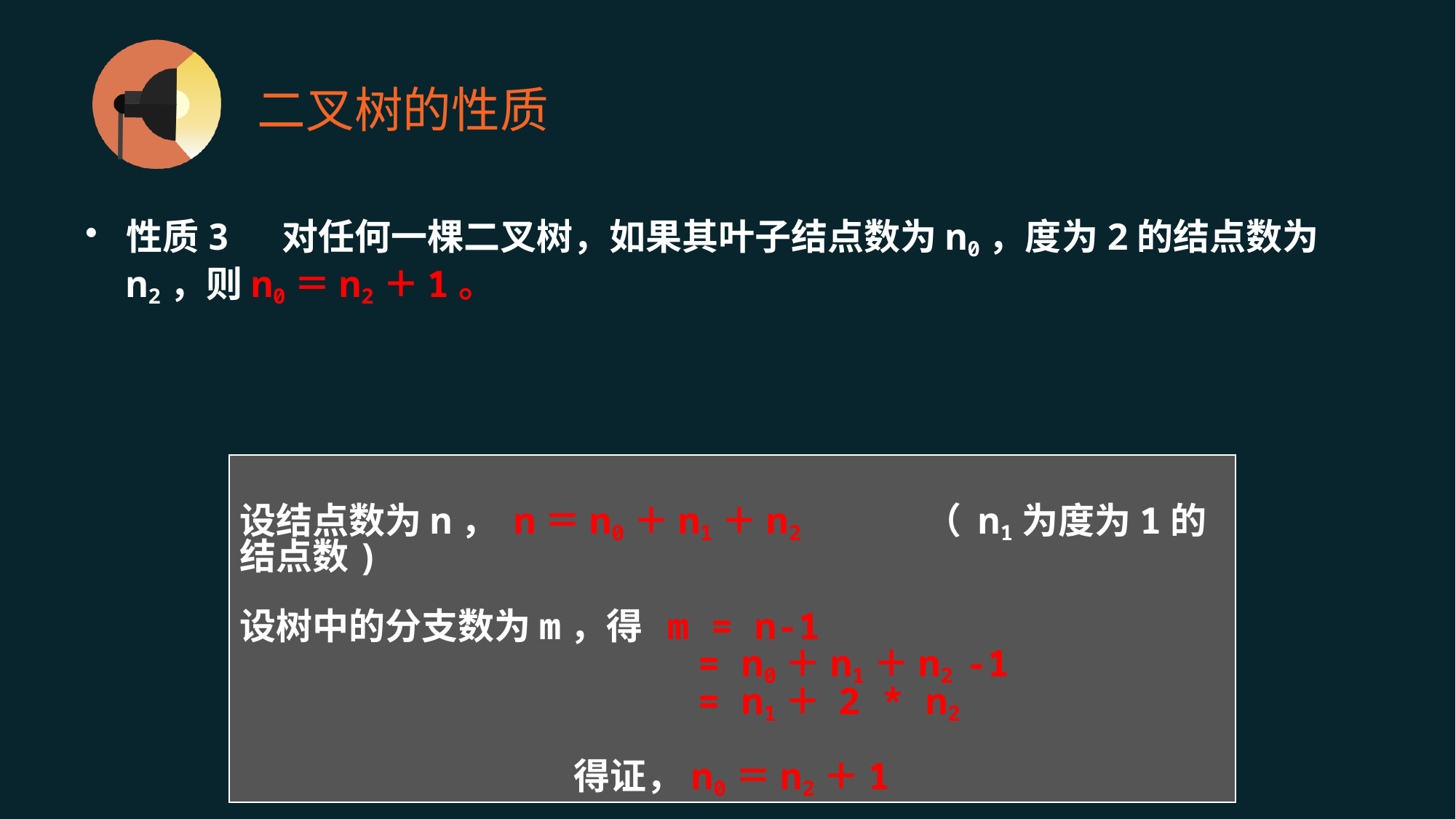

# 二叉树的性质
性质3  对任何一棵二叉树，如果其叶子结点数为n0，度为2的结点数为n2，则n0＝n2＋1。

设结点数为n， n＝n0＋n1＋n2	 （ n1为度为1的结点数)

设树中的分支数为m，得  m = n-1
				 = n0＋n1＋n2 -1
				 = n1＋ 2 * n2

得证，n0＝n2＋1